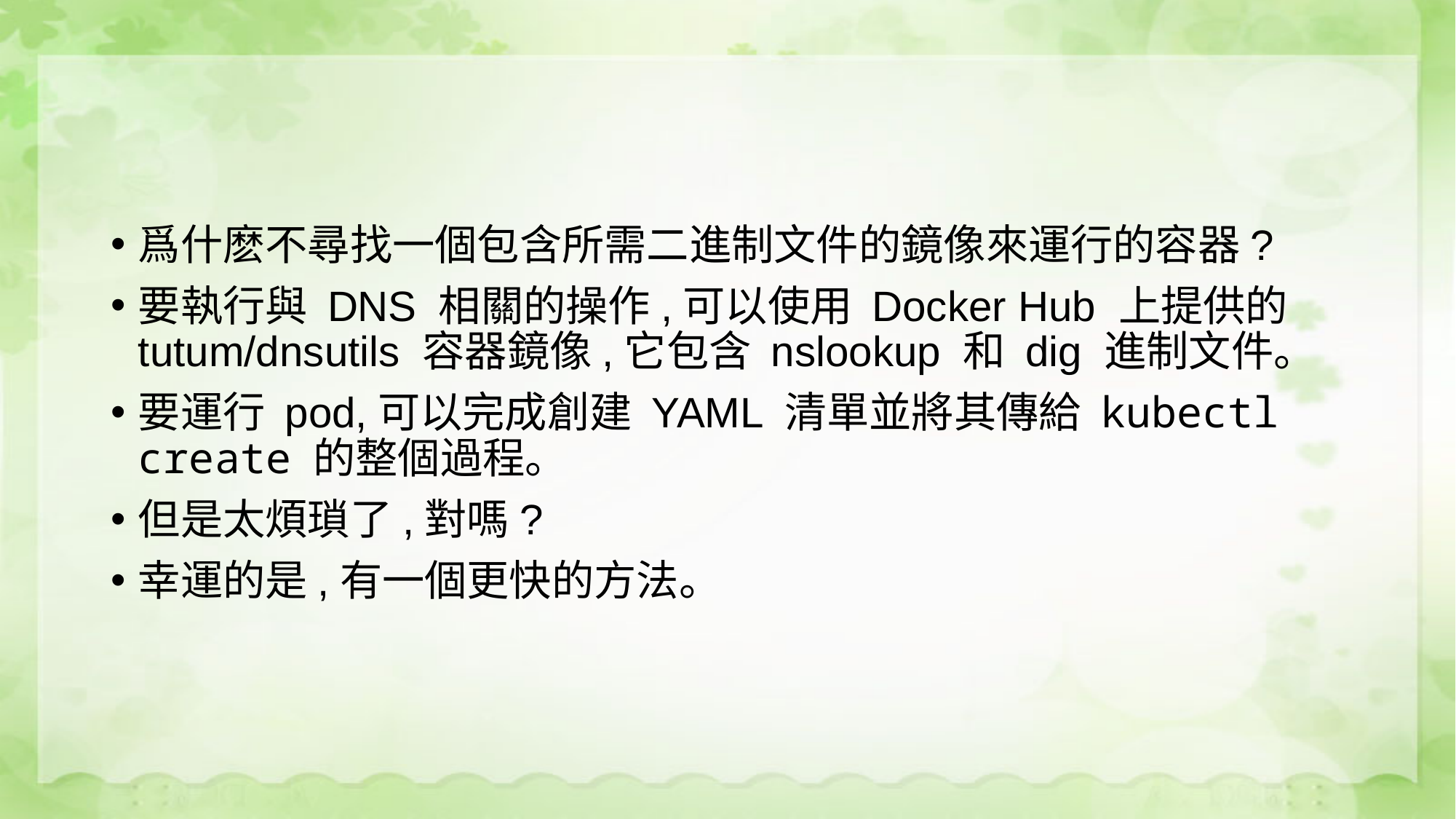

#
爲什麽不尋找一個包含所需二進制文件的鏡像來運行的容器?
要執行與 DNS 相關的操作,可以使用 Docker Hub 上提供的tutum/dnsutils 容器鏡像,它包含 nslookup 和 dig 進制文件。
要運行 pod,可以完成創建 YAML 清單並將其傳給 kubectl create 的整個過程。
但是太煩瑣了,對嗎?
幸運的是,有一個更快的方法。